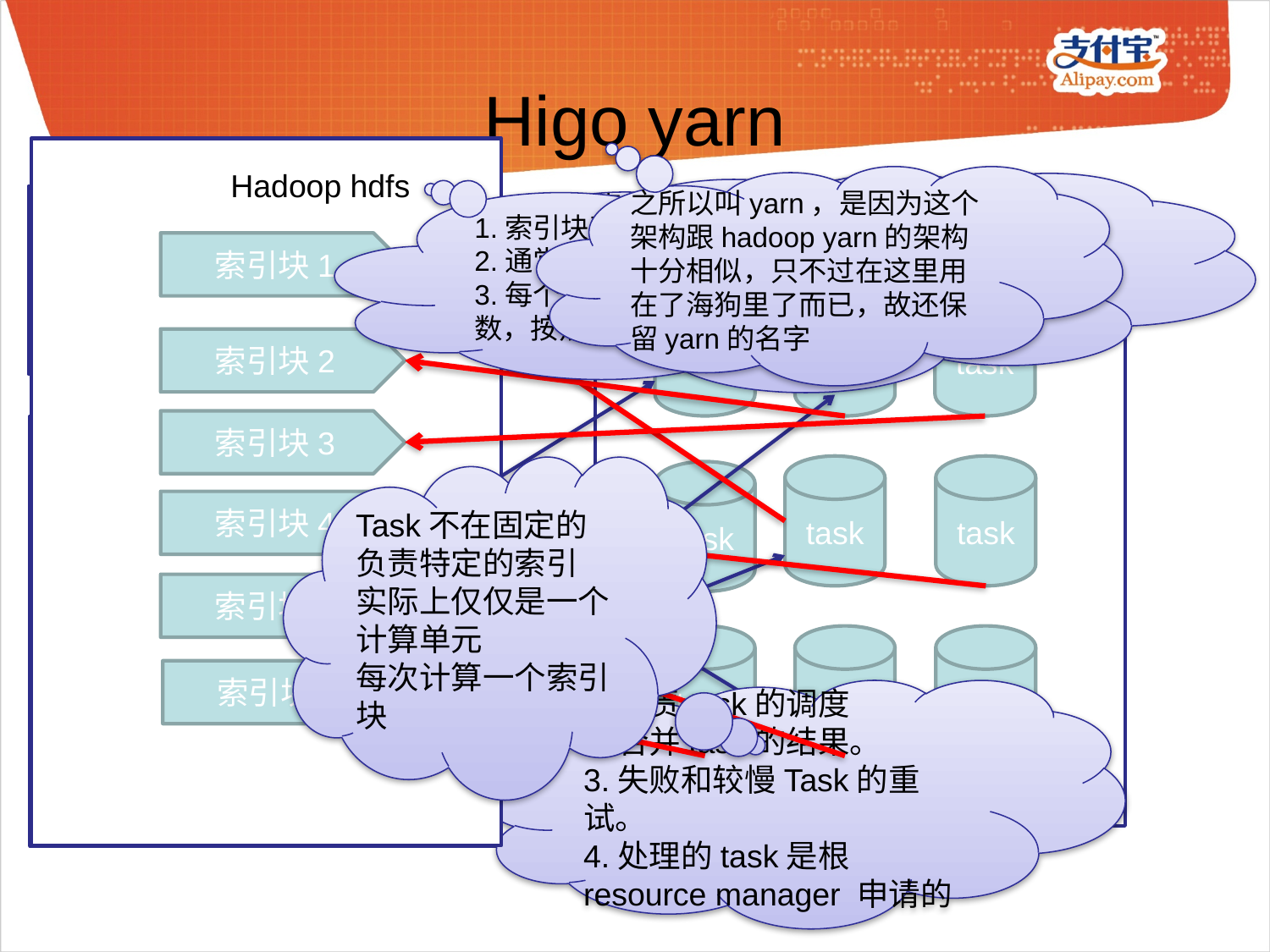

# Higo yarn

Hadoop hdfs
之所以叫yarn，是因为这个架构跟hadoop yarn的架构十分相似，只不过在这里用在了海狗里了而已，故还保留yarn的名字
1.索引块直接存储在hdfs中
2.通常情况下会被与之距离较近的task执行
3.每个索引块，一般为100万到200万的记录数，按照日期分区
Resource Manager
负责集群资源的管控
Node manager资源分配
根据索引的存储位置以及tasks的资源情况，分配task

索引块1
Job tracker
task
task
task
索引块2
索引块3

NM
NM
NM
Task不在固定的负责特定的索引
实际上仅仅是一个计算单元
每次计算一个索引块
task
task
task
索引块4
索引块5
NM
NM
NM
task
task
task
索引块6
1.负责task的调度
2.合并task的结果。
3.失败和较慢Task的重试。
4.处理的task是根resource manager 申请的
tasks
Node Manager